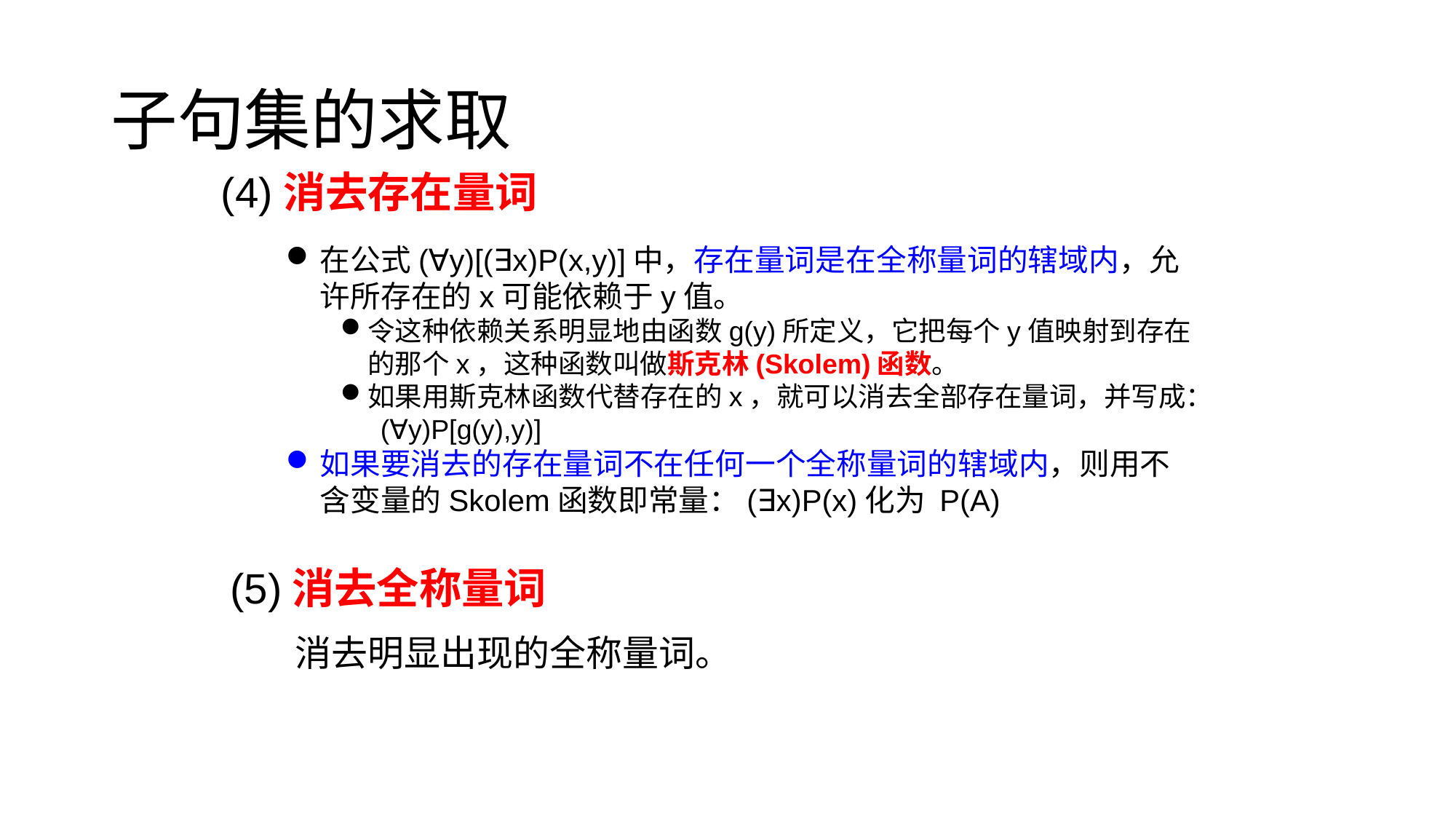

# 子句集的求取
(4)消去存在量词
在公式(∀y)[(∃x)P(x,y)]中，存在量词是在全称量词的辖域内，允许所存在的x可能依赖于y值。
令这种依赖关系明显地由函数g(y)所定义，它把每个y值映射到存在的那个x，这种函数叫做斯克林(Skolem)函数。
如果用斯克林函数代替存在的x，就可以消去全部存在量词，并写成： (∀y)P[g(y),y)]
如果要消去的存在量词不在任何一个全称量词的辖域内，则用不含变量的Skolem函数即常量：(∃x)P(x)化为 P(A)

(5)消去全称量词
消去明显出现的全称量词。